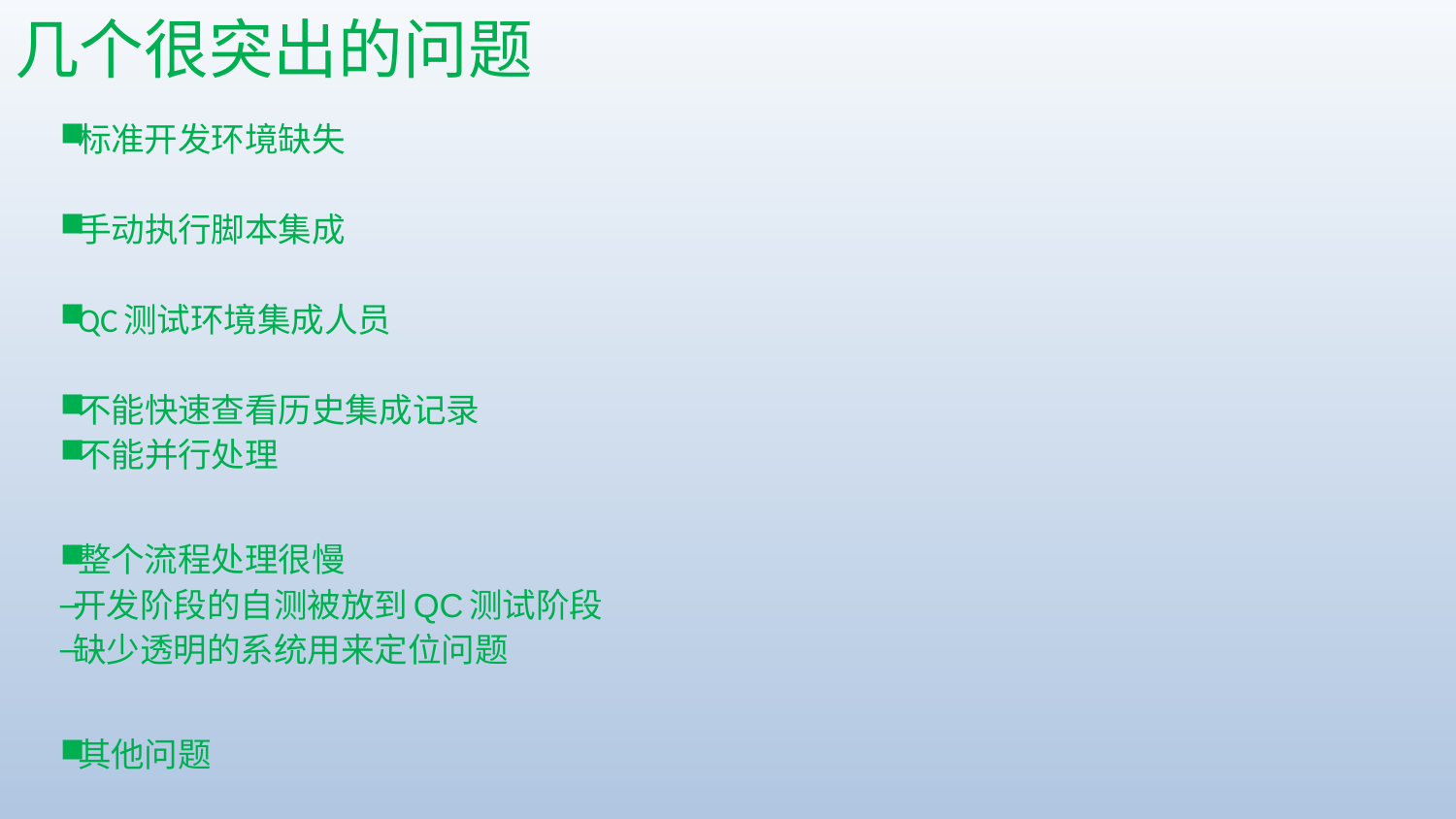

# 几个很突出的问题
标准开发环境缺失

手动执行脚本集成

QC测试环境集成人员

不能快速查看历史集成记录
不能并行处理

整个流程处理很慢
开发阶段的自测被放到QC测试阶段
缺少透明的系统用来定位问题

其他问题